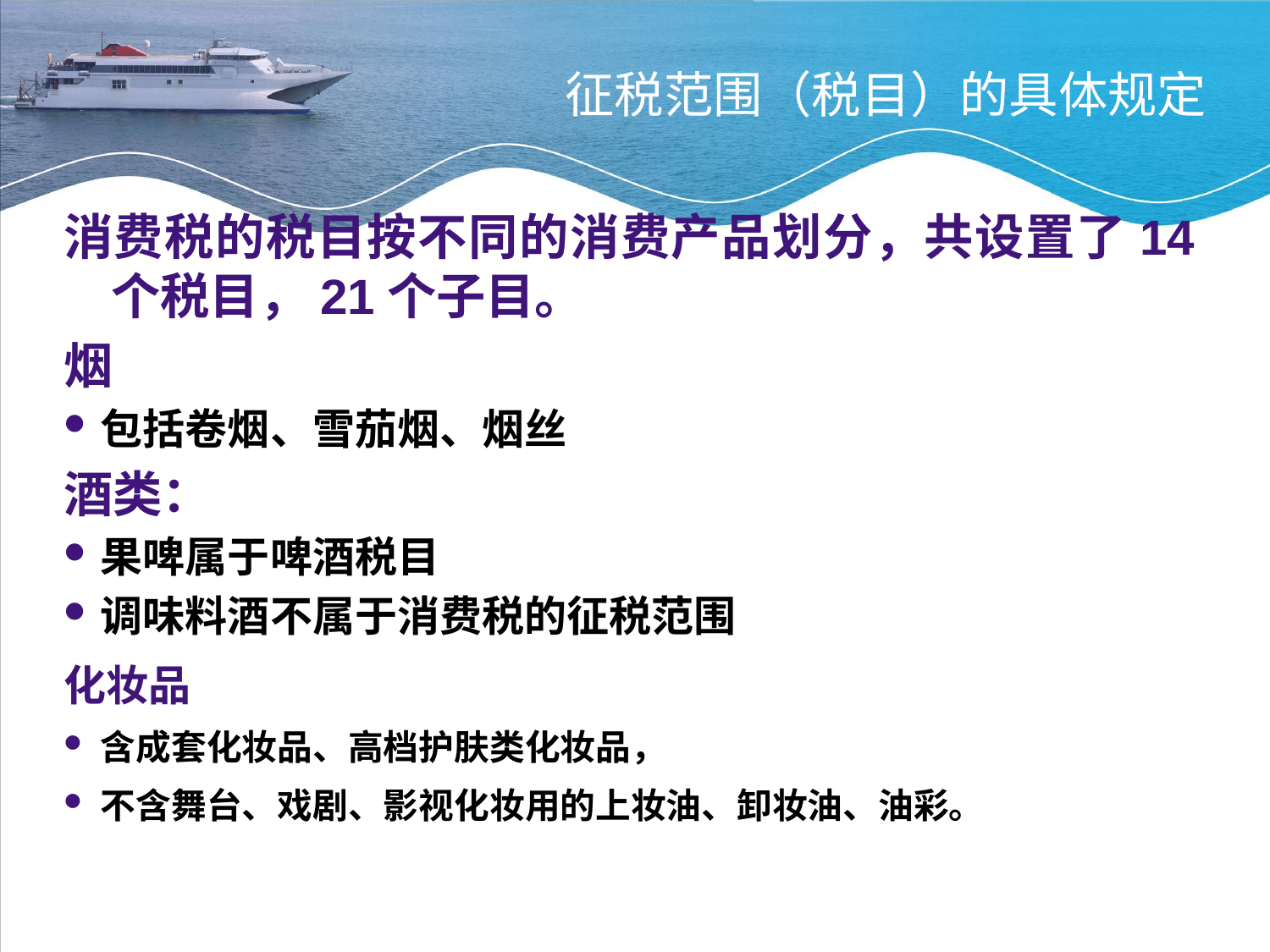

征税范围（税目）的具体规定
消费税的税目按不同的消费产品划分，共设置了14个税目，21个子目。
烟
包括卷烟、雪茄烟、烟丝
酒类：
果啤属于啤酒税目
调味料酒不属于消费税的征税范围
化妆品
含成套化妆品、高档护肤类化妆品，
不含舞台、戏剧、影视化妆用的上妆油、卸妆油、油彩。